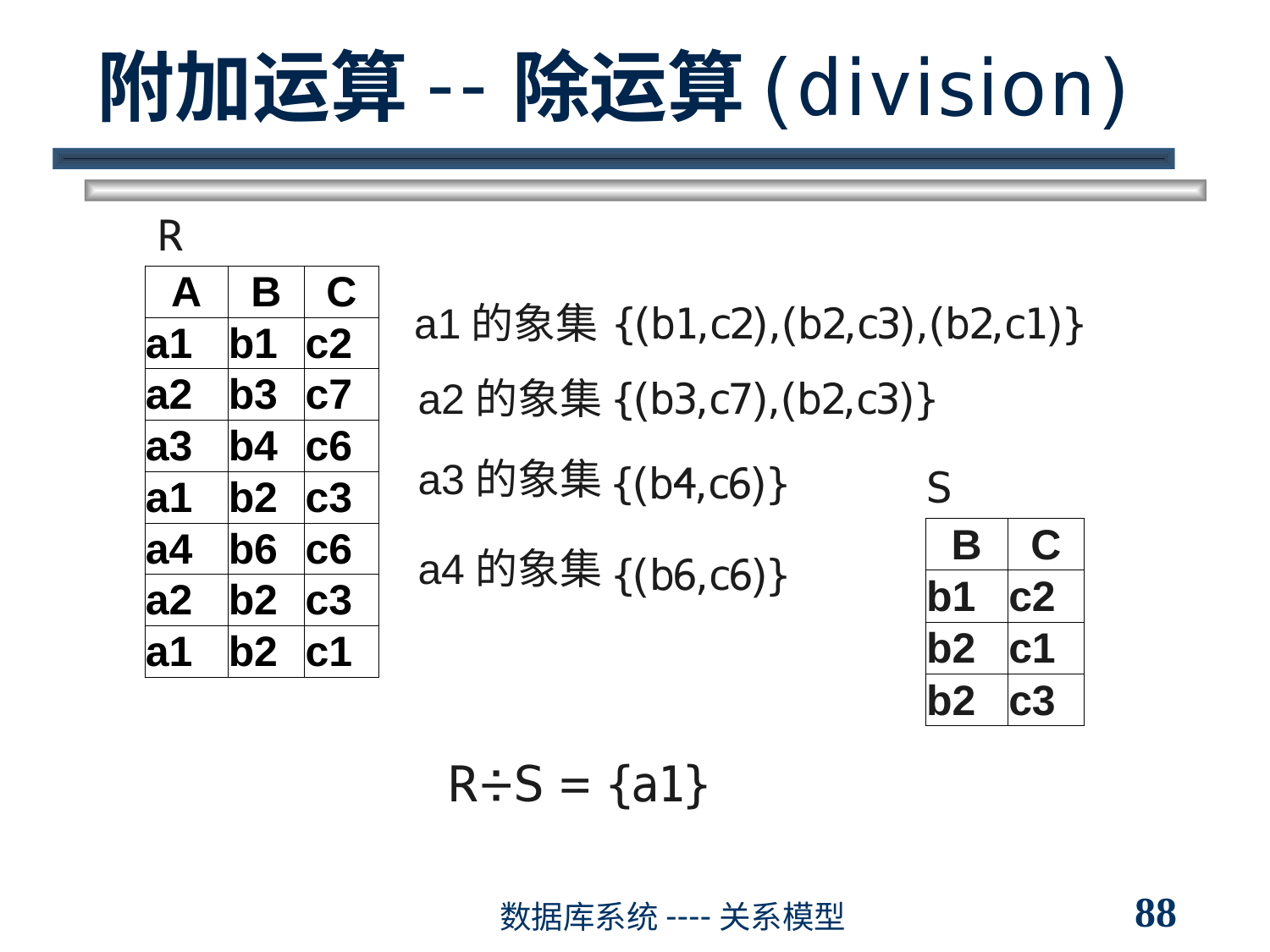

# 附加运算--除运算(division)
R
| A | B | C |
| --- | --- | --- |
| a1 | b1 | c2 |
| a2 | b3 | c7 |
| a3 | b4 | c6 |
| a1 | b2 | c3 |
| a4 | b6 | c6 |
| a2 | b2 | c3 |
| a1 | b2 | c1 |
a1的象集
{(b1,c2),(b2,c3),(b2,c1)}
a2的象集
{(b3,c7),(b2,c3)}
a3的象集
{(b4,c6)}
S
| B | C |
| --- | --- |
| b1 | c2 |
| b2 | c1 |
| b2 | c3 |
a4的象集
{(b6,c6)}
R÷S = {a1}
88
数据库系统----关系模型